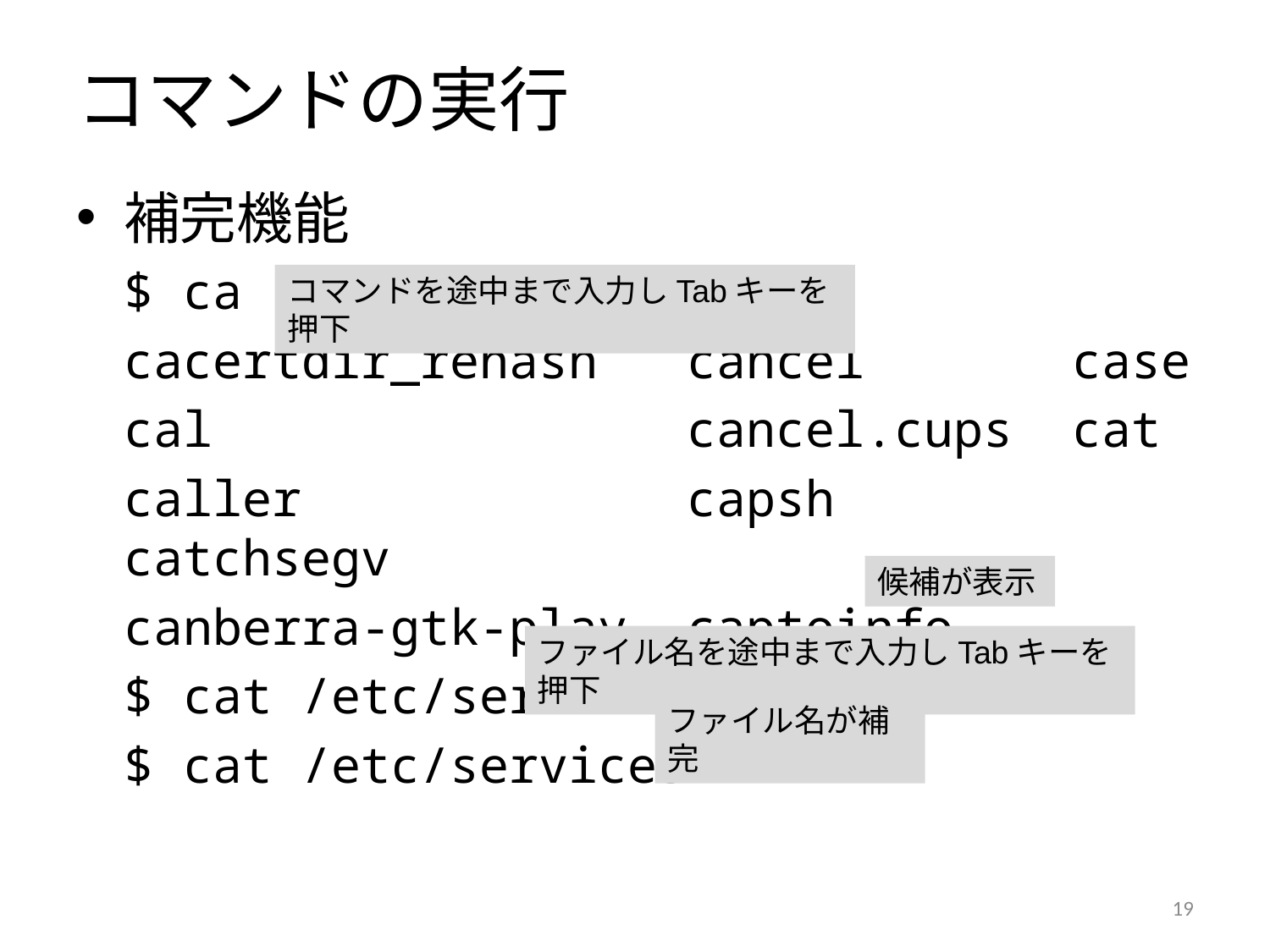

# コマンドの実行
補完機能
	$ ca
	cacertdir_rehash   cancel       case
	cal                cancel.cups  cat
	caller             capsh        catchsegv
	canberra-gtk-play  captoinfo
	$ cat /etc/ser
	$ cat /etc/services
コマンドを途中まで入力しTabキーを押下
候補が表示
ファイル名を途中まで入力しTabキーを押下
ファイル名が補完
19